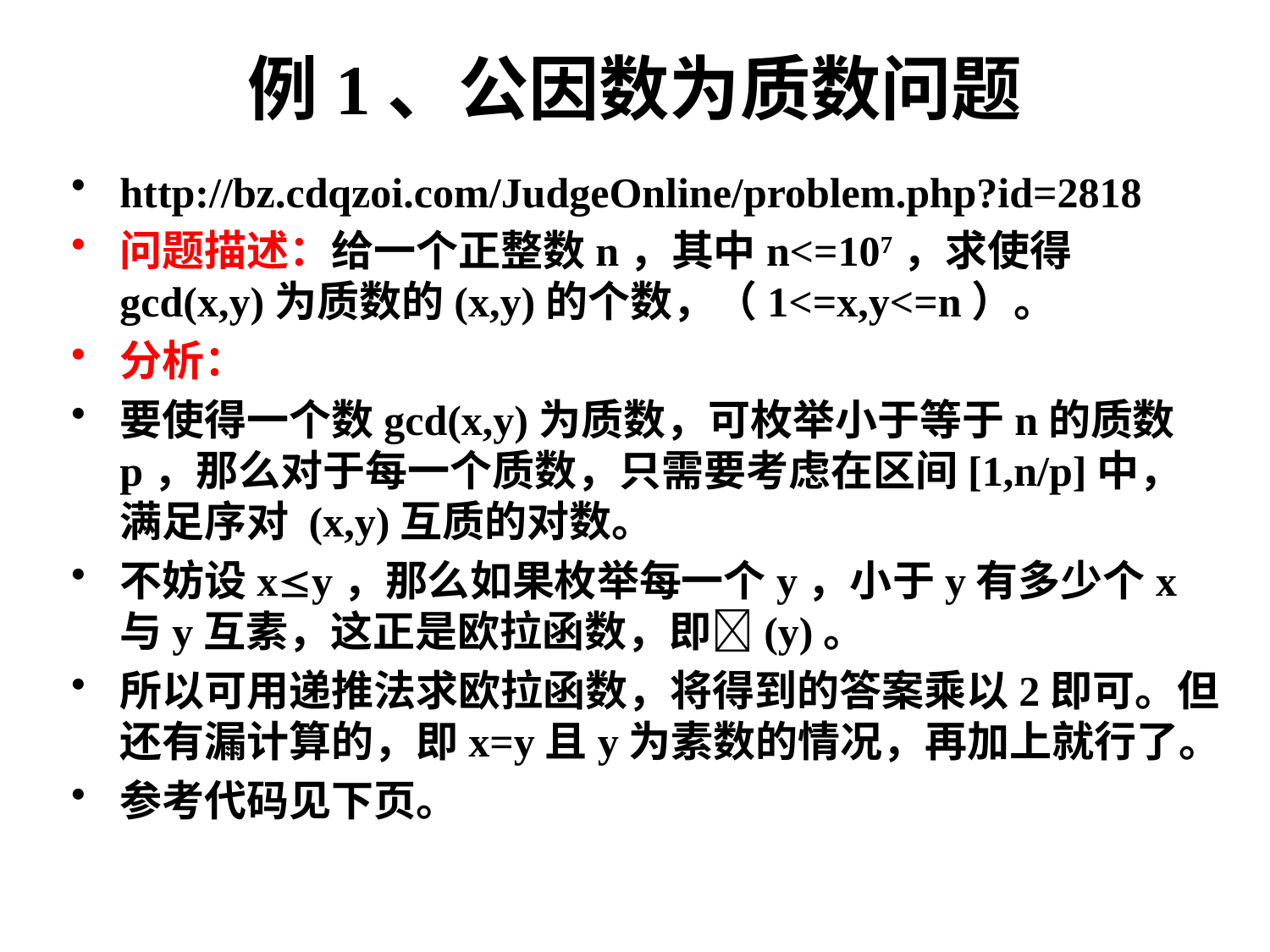

# 例1、公因数为质数问题
http://bz.cdqzoi.com/JudgeOnline/problem.php?id=2818
问题描述：给一个正整数n，其中n<=107，求使得gcd(x,y)为质数的(x,y)的个数，（1<=x,y<=n）。
分析：
要使得一个数gcd(x,y)为质数，可枚举小于等于n的质数p，那么对于每一个质数，只需要考虑在区间[1,n/p]中，满足序对 (x,y)互质的对数。
不妨设x≤y，那么如果枚举每一个y，小于y有多少个x与y互素，这正是欧拉函数，即ϕ(y)。
所以可用递推法求欧拉函数，将得到的答案乘以2即可。但还有漏计算的，即x=y且y为素数的情况，再加上就行了。
参考代码见下页。